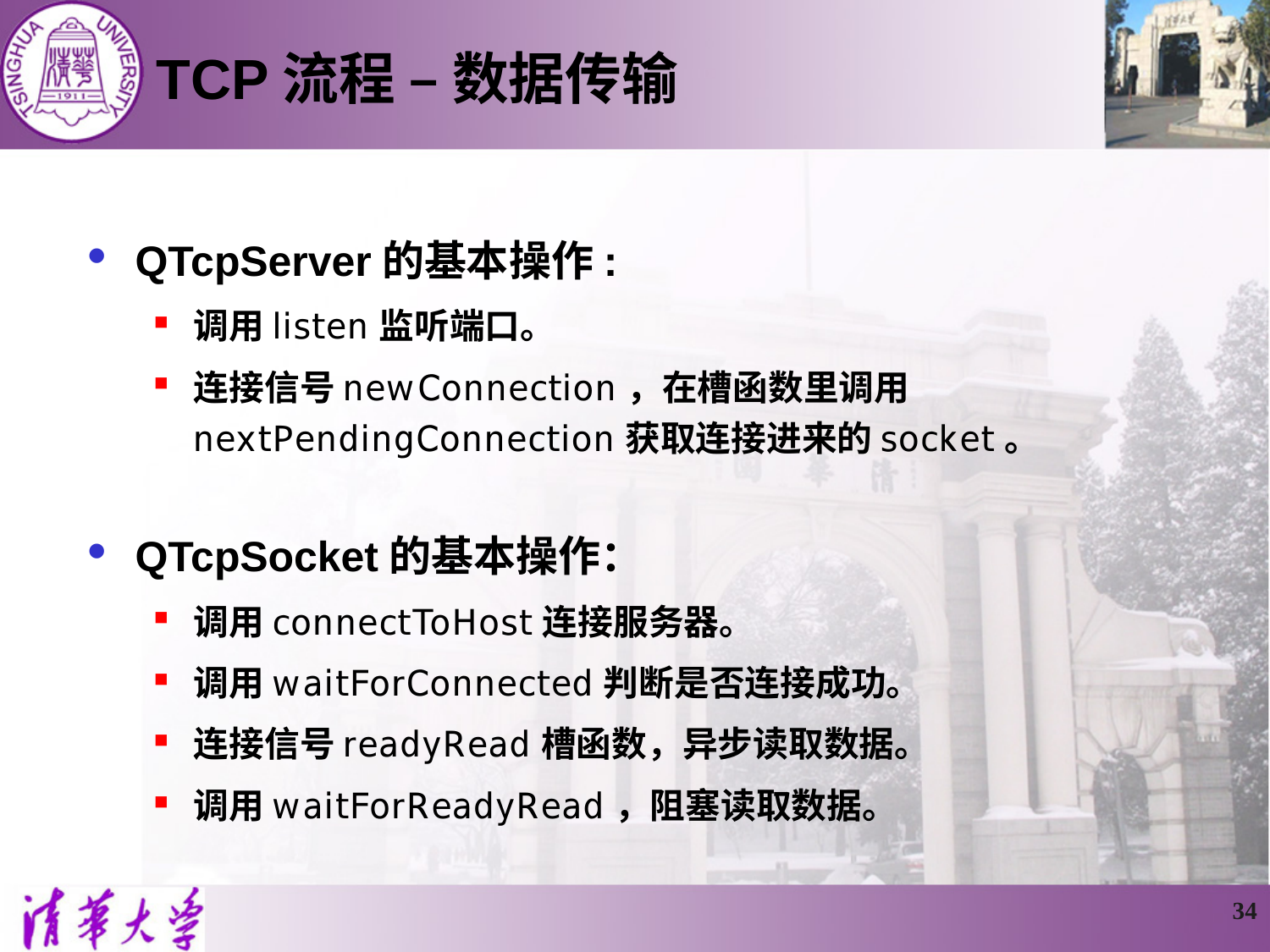

TCP流程 – 数据传输

QTcpServer的基本操作:
调用listen监听端口。
连接信号newConnection，在槽函数里调用nextPendingConnection获取连接进来的socket。
QTcpSocket的基本操作：
调用connectToHost连接服务器。
调用waitForConnected判断是否连接成功。
连接信号readyRead槽函数，异步读取数据。
调用waitForReadyRead，阻塞读取数据。
34